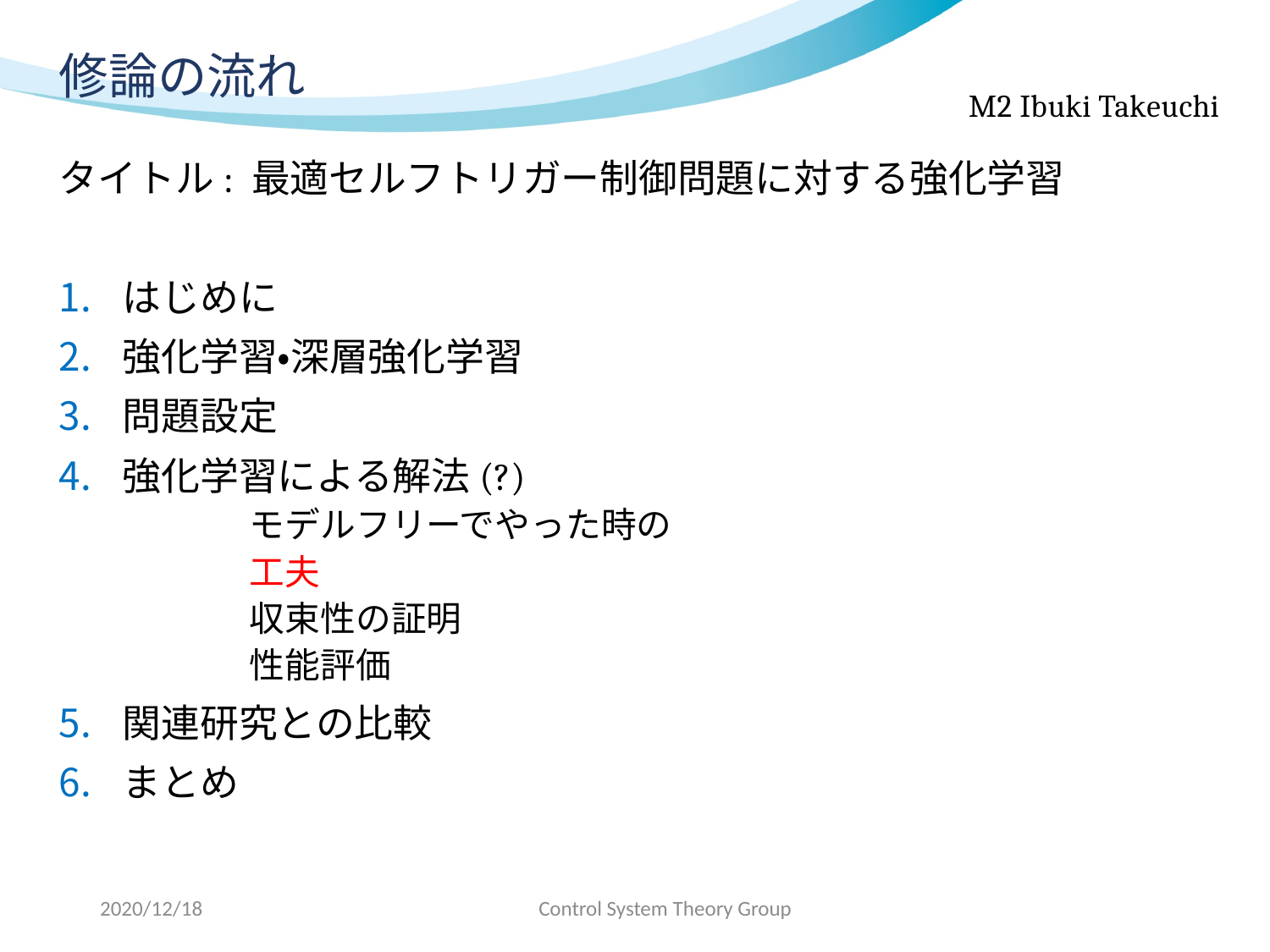

# 修論の流れ
タイトル: 最適セルフトリガー制御問題に対する強化学習

はじめに
強化学習・深層強化学習
問題設定
強化学習による解法(?)
	モデルフリーでやった時の
	工夫
	収束性の証明
	性能評価
関連研究との比較
まとめ

2020/12/18
Control System Theory Group